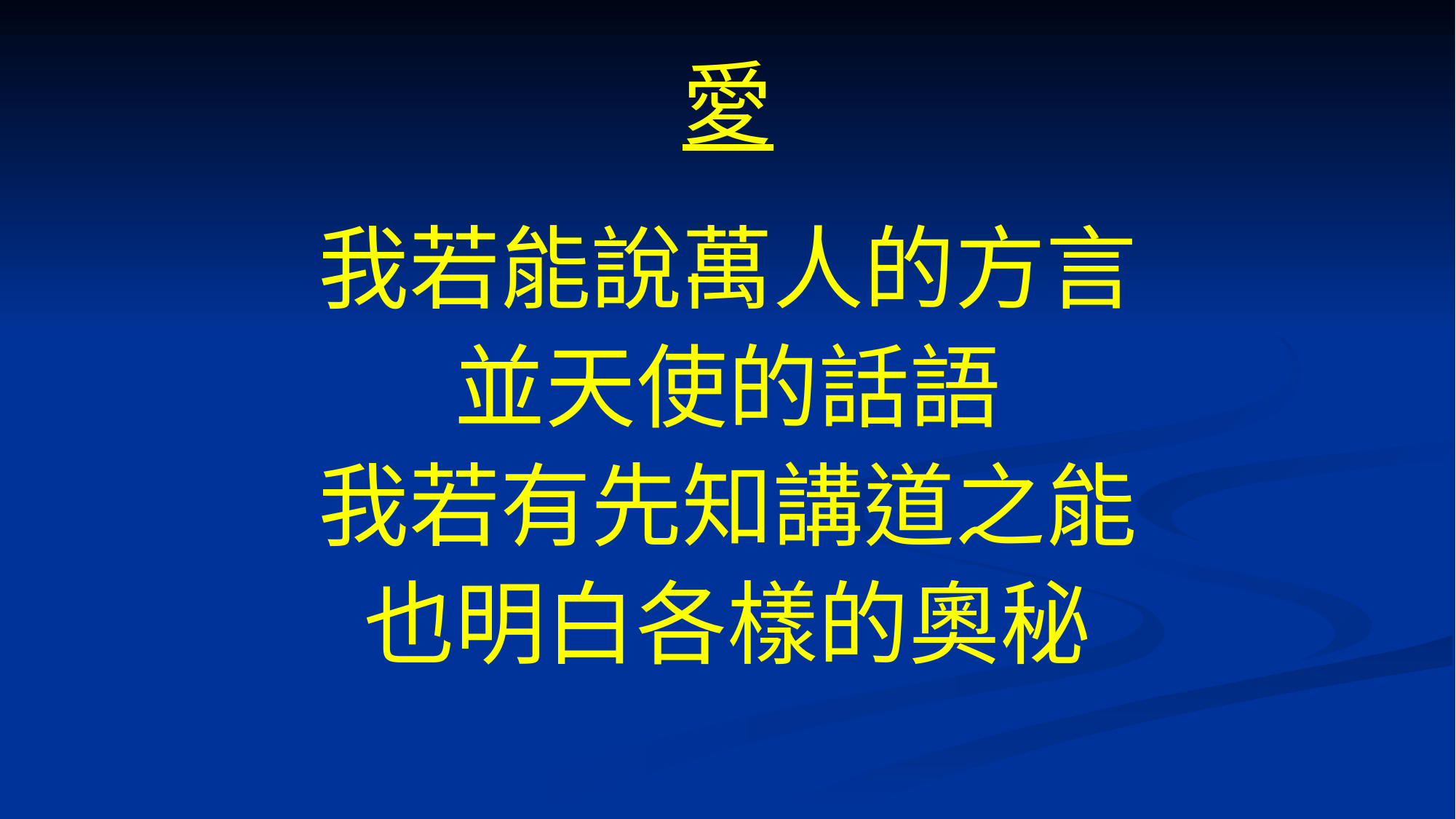

# 愛
我若能說萬人的方言
並天使的話語
我若有先知講道之能
也明白各樣的奧秘